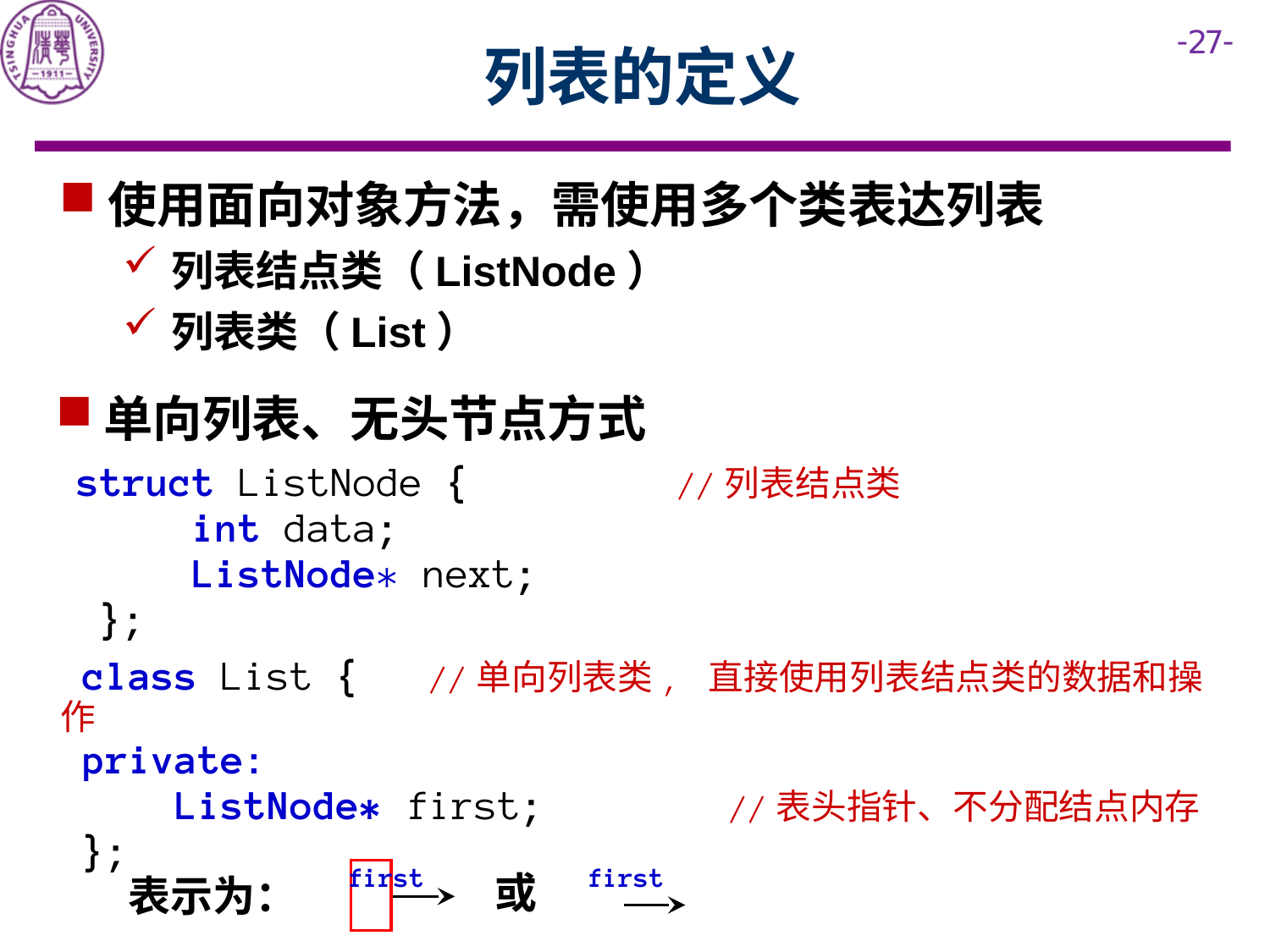

# 列表的定义
使用面向对象方法，需使用多个类表达列表
列表结点类（ListNode）
列表类（List）
单向列表、无头节点方式
struct ListNode {	    //列表结点类
     int data;
     ListNode* next;
 };
 class List {   //单向列表类, 直接使用列表结点类的数据和操作
 private:
     ListNode* first;        //表头指针、不分配结点内存
 };
first
first
或

表示为：